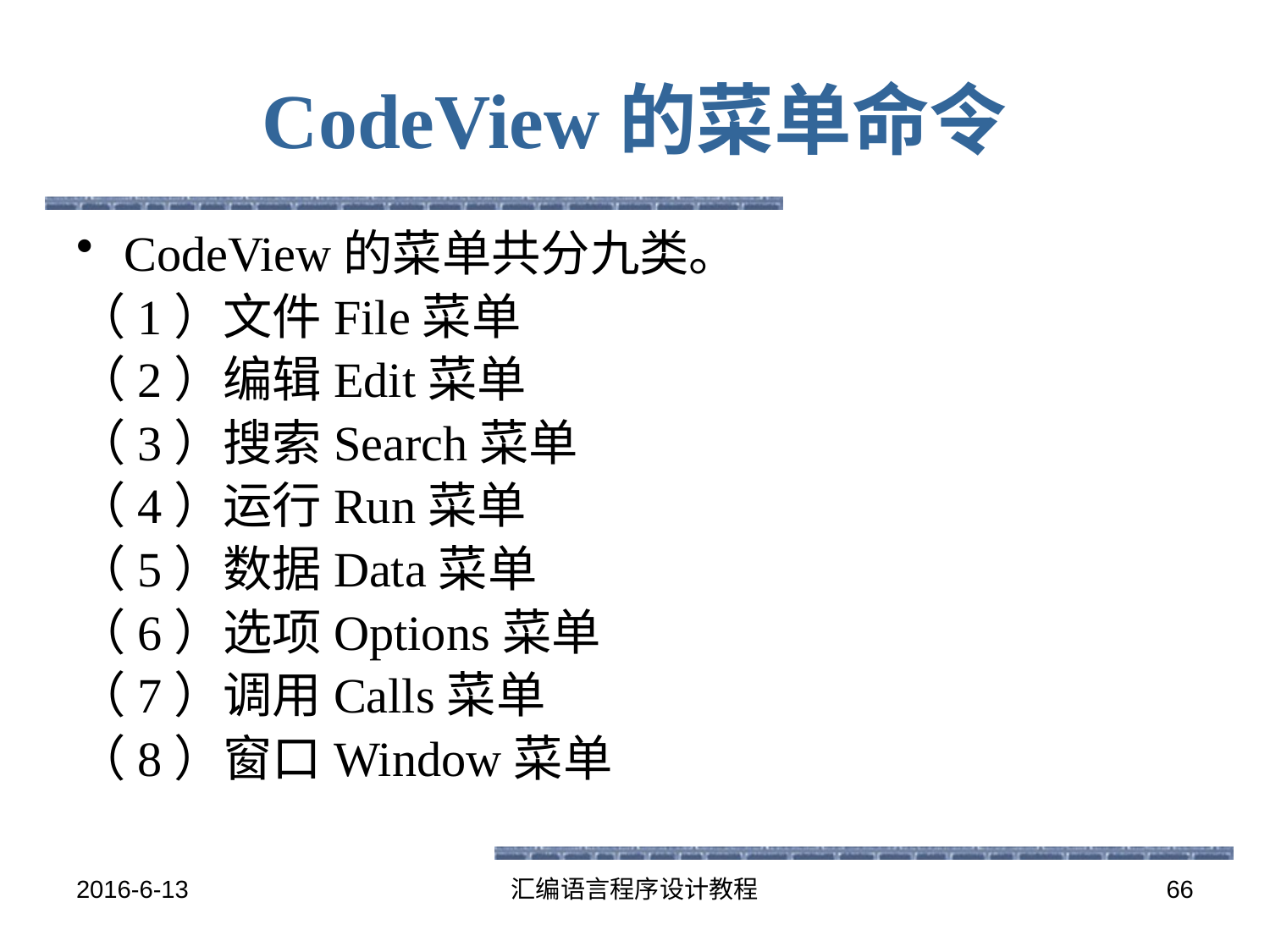

# CodeView的菜单命令
CodeView的菜单共分九类。
（1）文件File菜单
（2）编辑Edit菜单
（3）搜索Search菜单
（4）运行Run菜单
（5）数据Data菜单
（6）选项Options菜单
（7）调用Calls菜单
（8）窗口Window菜单
2016-6-13
汇编语言程序设计教程
66